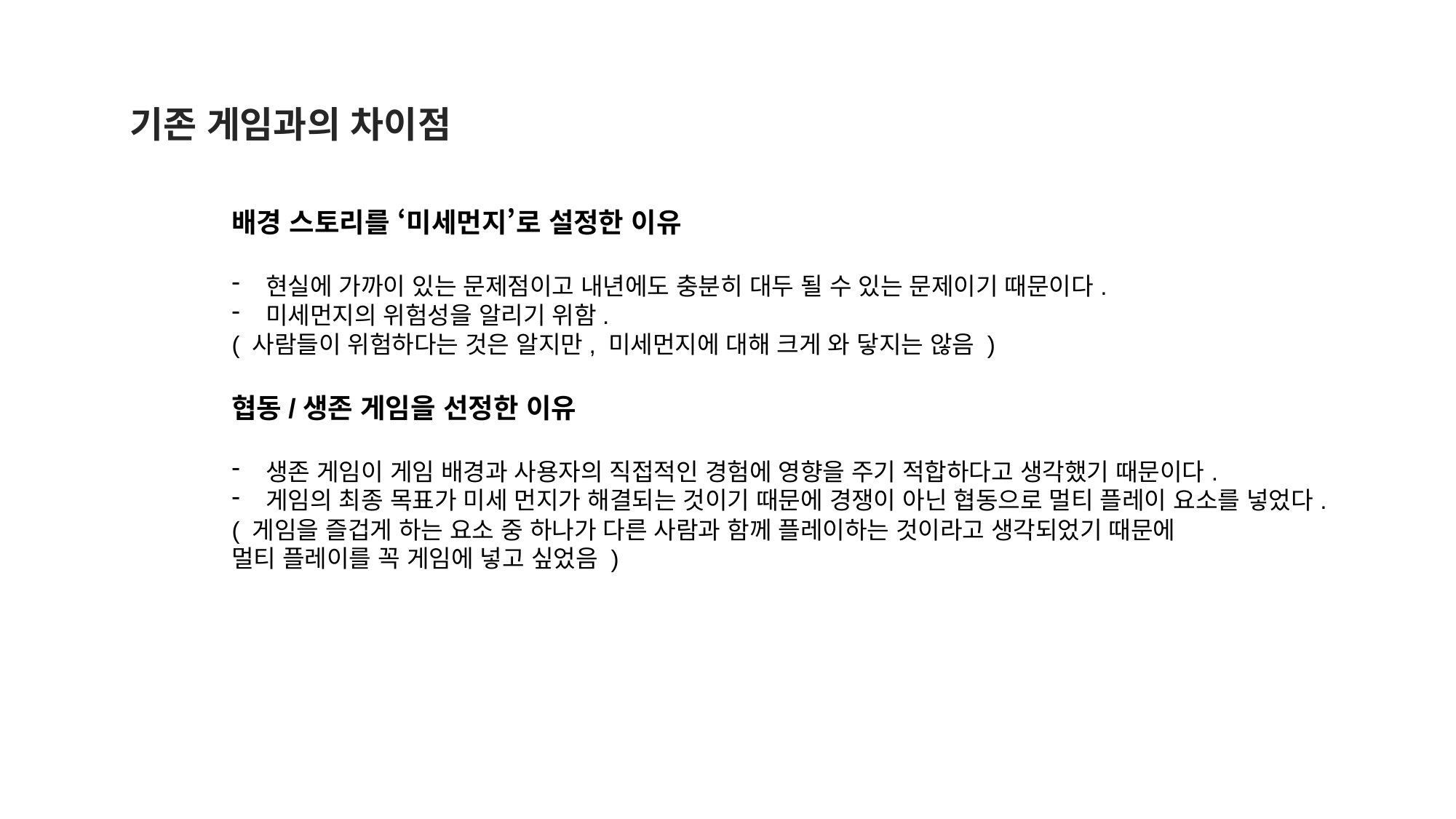

기존 게임과의 차이점
배경 스토리를 ‘미세먼지’로 설정한 이유

현실에 가까이 있는 문제점이고 내년에도 충분히 대두 될 수 있는 문제이기 때문이다.
미세먼지의 위험성을 알리기 위함.
( 사람들이 위험하다는 것은 알지만, 미세먼지에 대해 크게 와 닿지는 않음 )

협동/생존 게임을 선정한 이유

생존 게임이 게임 배경과 사용자의 직접적인 경험에 영향을 주기 적합하다고 생각했기 때문이다.
게임의 최종 목표가 미세 먼지가 해결되는 것이기 때문에 경쟁이 아닌 협동으로 멀티 플레이 요소를 넣었다.
( 게임을 즐겁게 하는 요소 중 하나가 다른 사람과 함께 플레이하는 것이라고 생각되었기 때문에
멀티 플레이를 꼭 게임에 넣고 싶었음 )